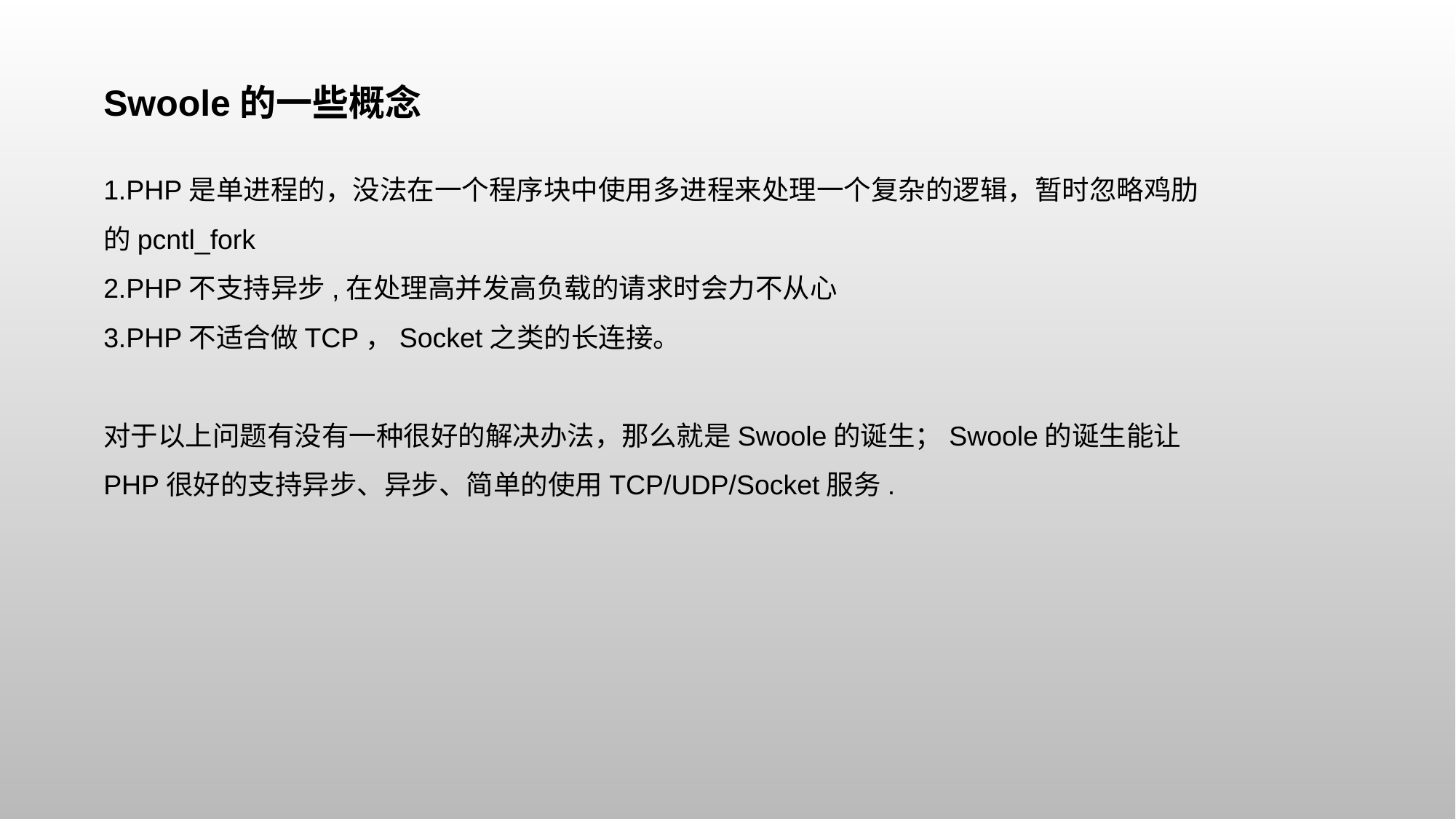

Swoole的一些概念

1.PHP是单进程的，没法在一个程序块中使用多进程来处理一个复杂的逻辑，暂时忽略鸡肋的pcntl_fork
2.PHP不支持异步,在处理高并发高负载的请求时会力不从心
3.PHP不适合做TCP，Socket之类的长连接。

对于以上问题有没有一种很好的解决办法，那么就是Swoole的诞生；Swoole的诞生能让PHP很好的支持异步、异步、简单的使用TCP/UDP/Socket服务.